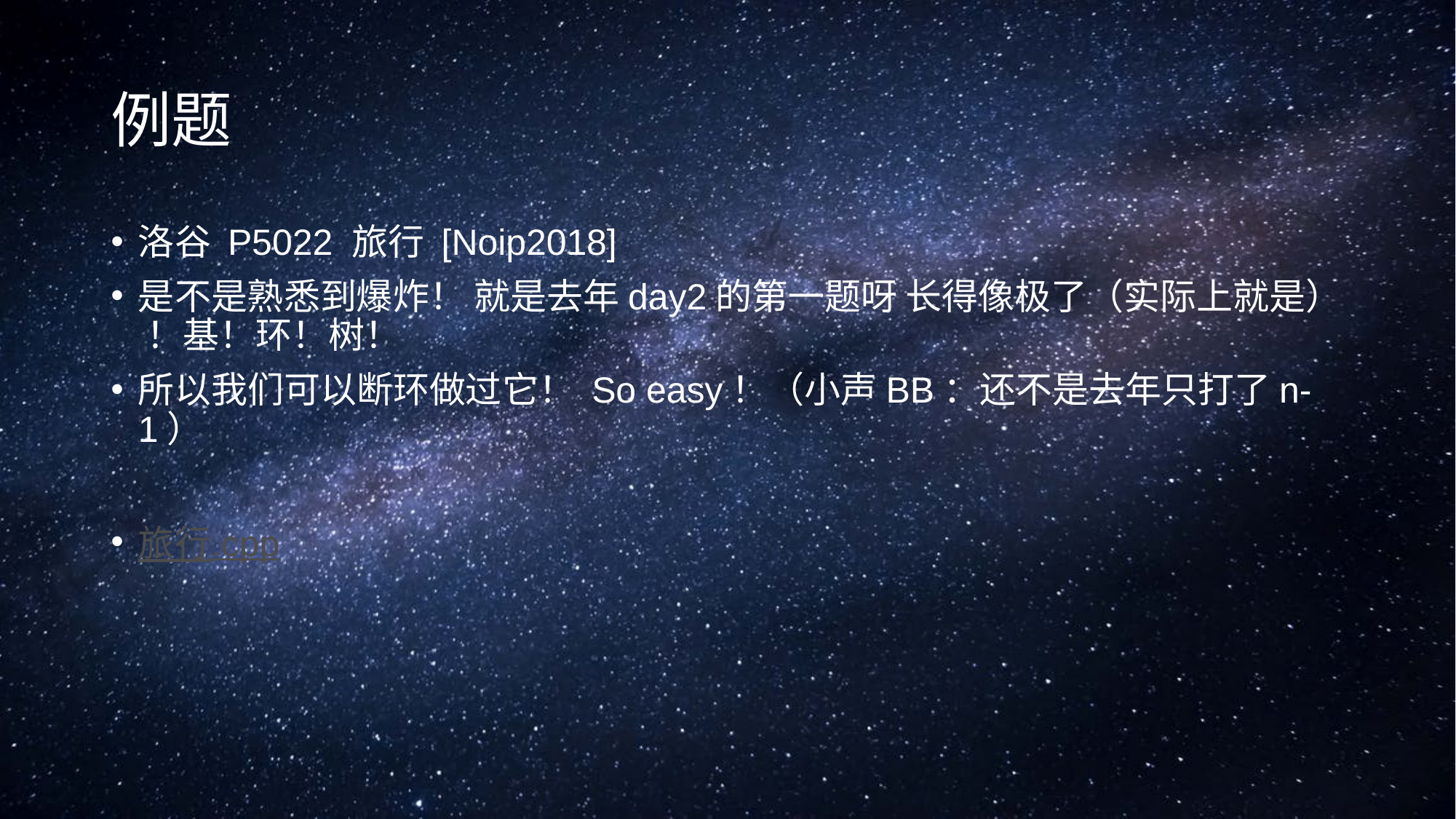

# 例题
洛谷 P5022 旅行 [Noip2018]
是不是熟悉到爆炸！ 就是去年day2的第一题呀 长得像极了（实际上就是）  ！基！环！树！
所以我们可以断环做过它！ So easy！（小声BB：还不是去年只打了n-1）

旅行.cpp